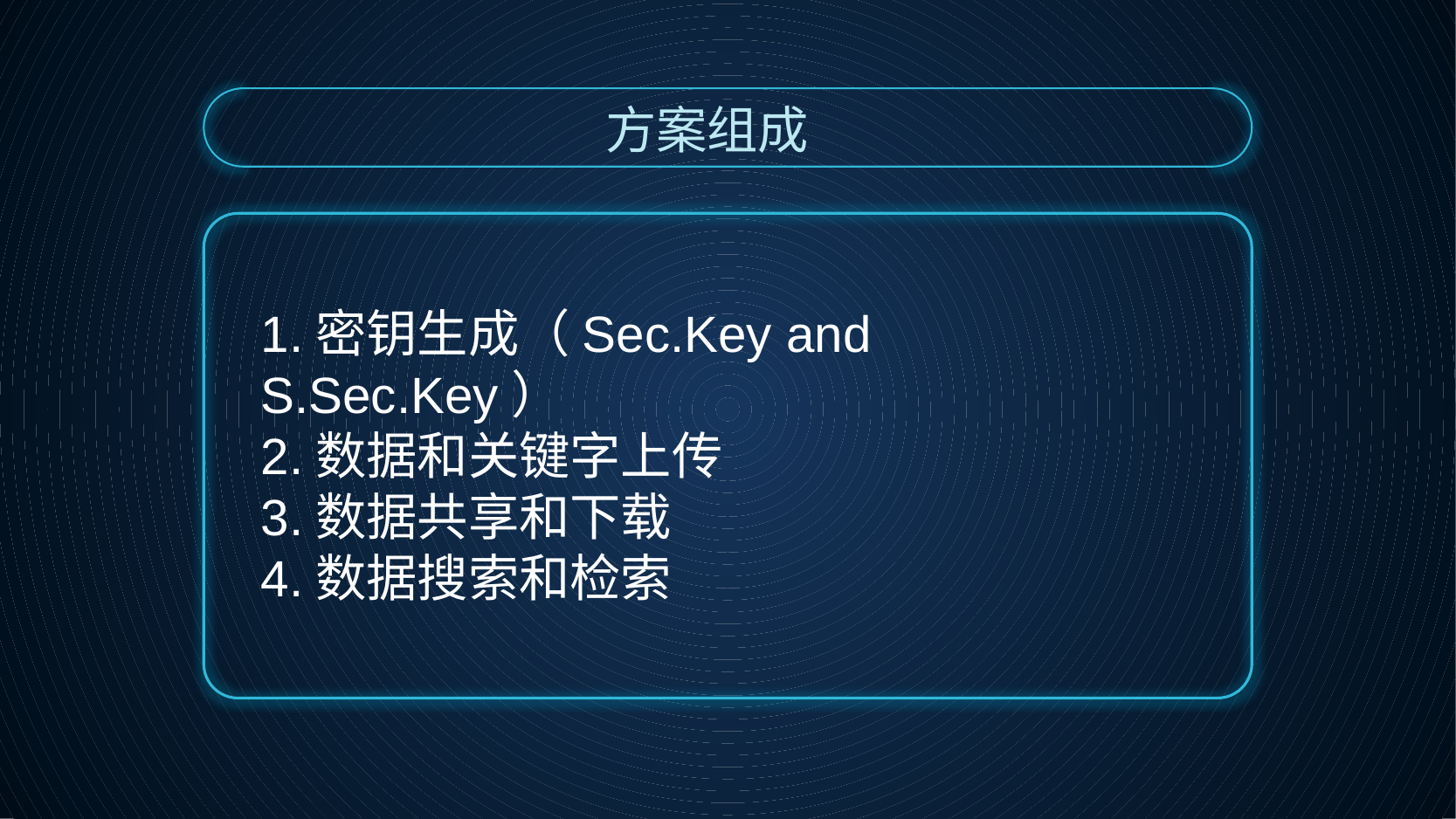

方案组成

1.密钥生成（Sec.Key and S.Sec.Key）
2.数据和关键字上传
3.数据共享和下载
4.数据搜索和检索